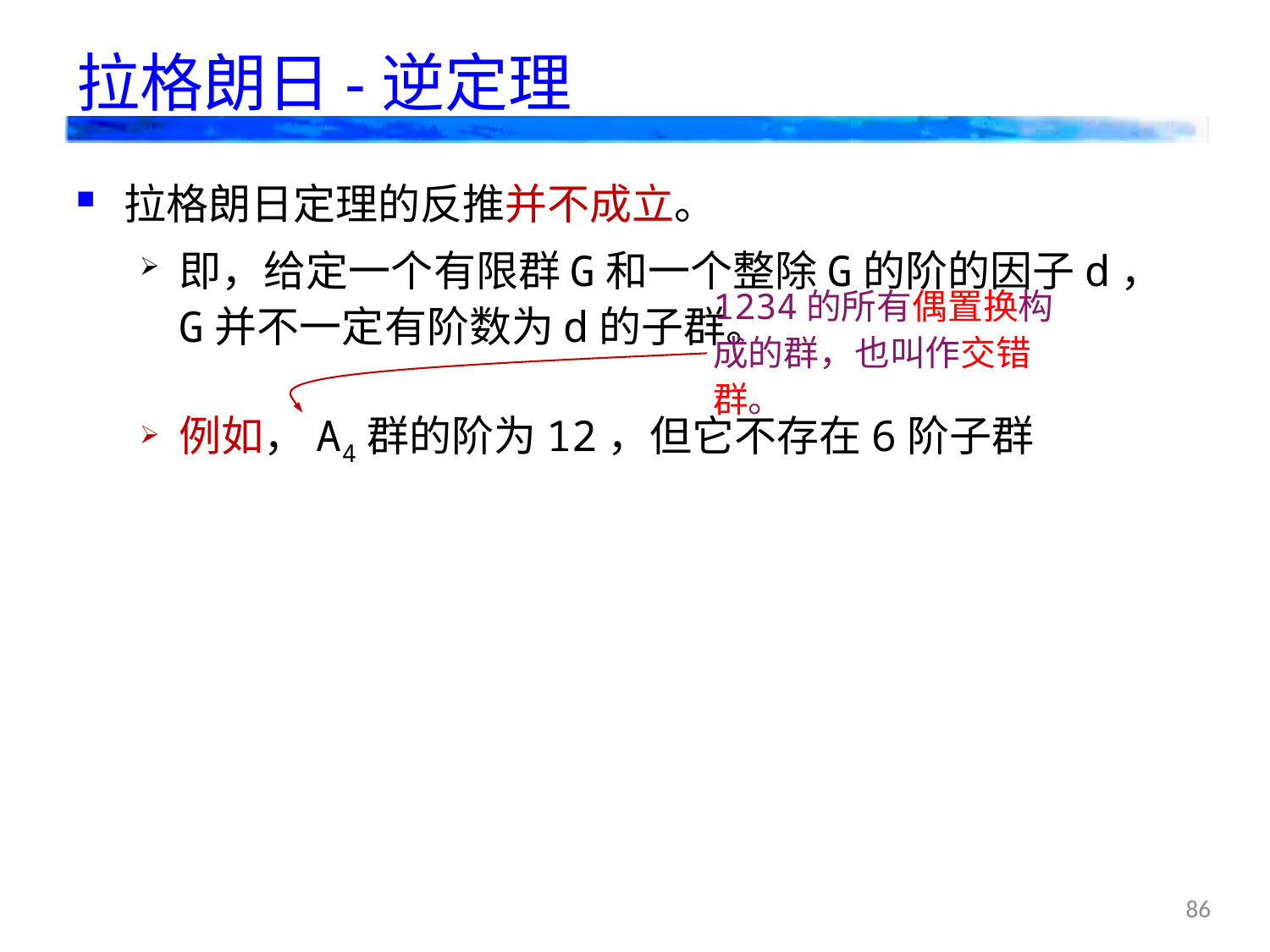

# 拉格朗日-逆定理
拉格朗日定理的反推并不成立。
即，给定一个有限群G和一个整除G的阶的因子d，G并不一定有阶数为d的子群。
例如，A4群的阶为12，但它不存在6阶子群
1234的所有偶置换构成的群，也叫作交错群。

86